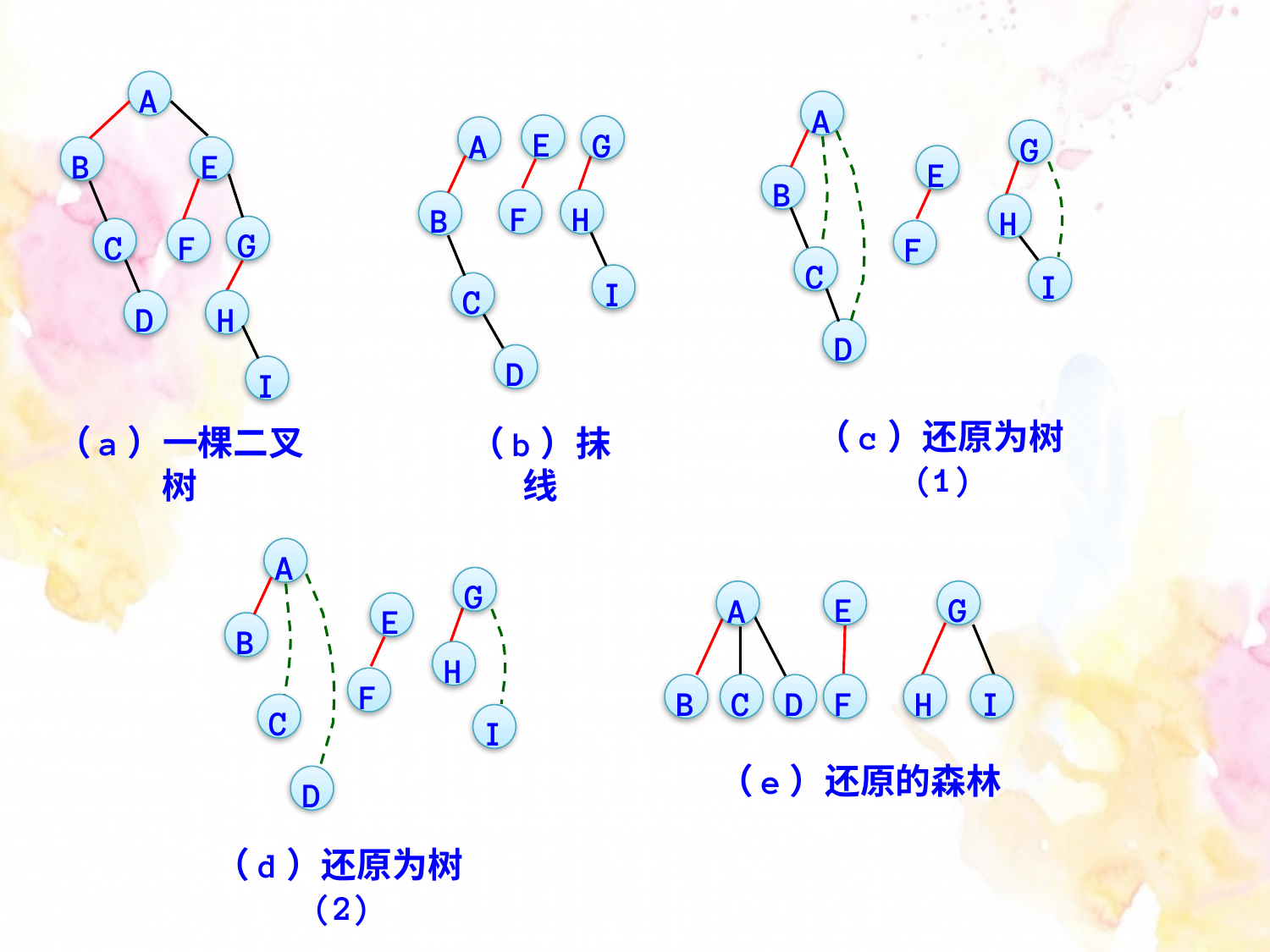

A

B
E

G
C
F

D
H

I
（a）一棵二叉树
A
G

E

B

H

F

C
I

D
（c）还原为树(1)

E
G
A

F
H
B

I
C

D
（b）抹线

A
G

E

B

H
F
C
I
D
（d）还原为树(2)

A
E
G

F
H
I
B
C
D
（e）还原的森林